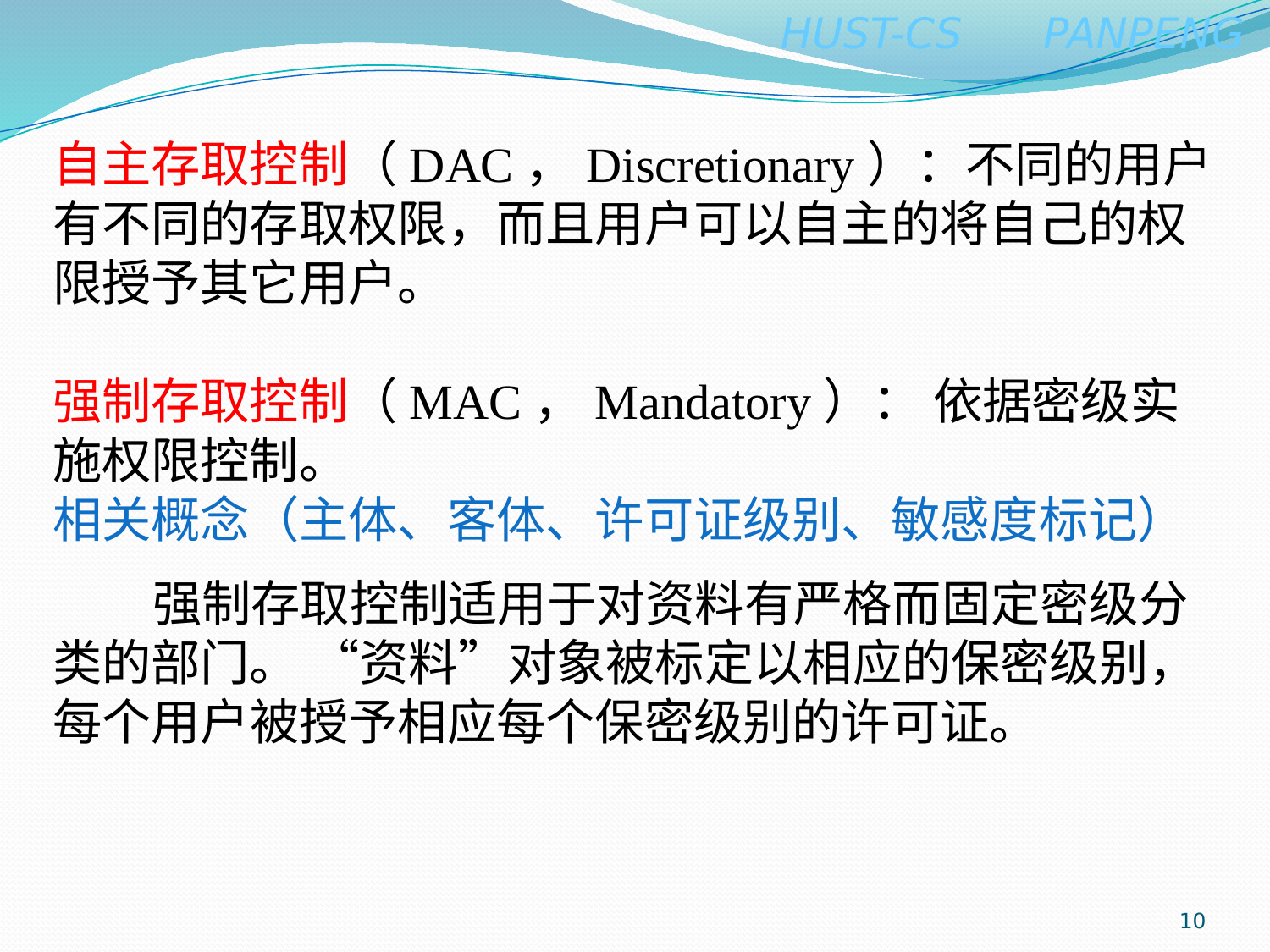

自主存取控制（DAC，Discretionary）：不同的用户有不同的存取权限，而且用户可以自主的将自己的权限授予其它用户。

强制存取控制（MAC，Mandatory）： 依据密级实施权限控制。
相关概念（主体、客体、许可证级别、敏感度标记）
        强制存取控制适用于对资料有严格而固定密级分类的部门。 “资料”对象被标定以相应的保密级别，每个用户被授予相应每个保密级别的许可证。
10